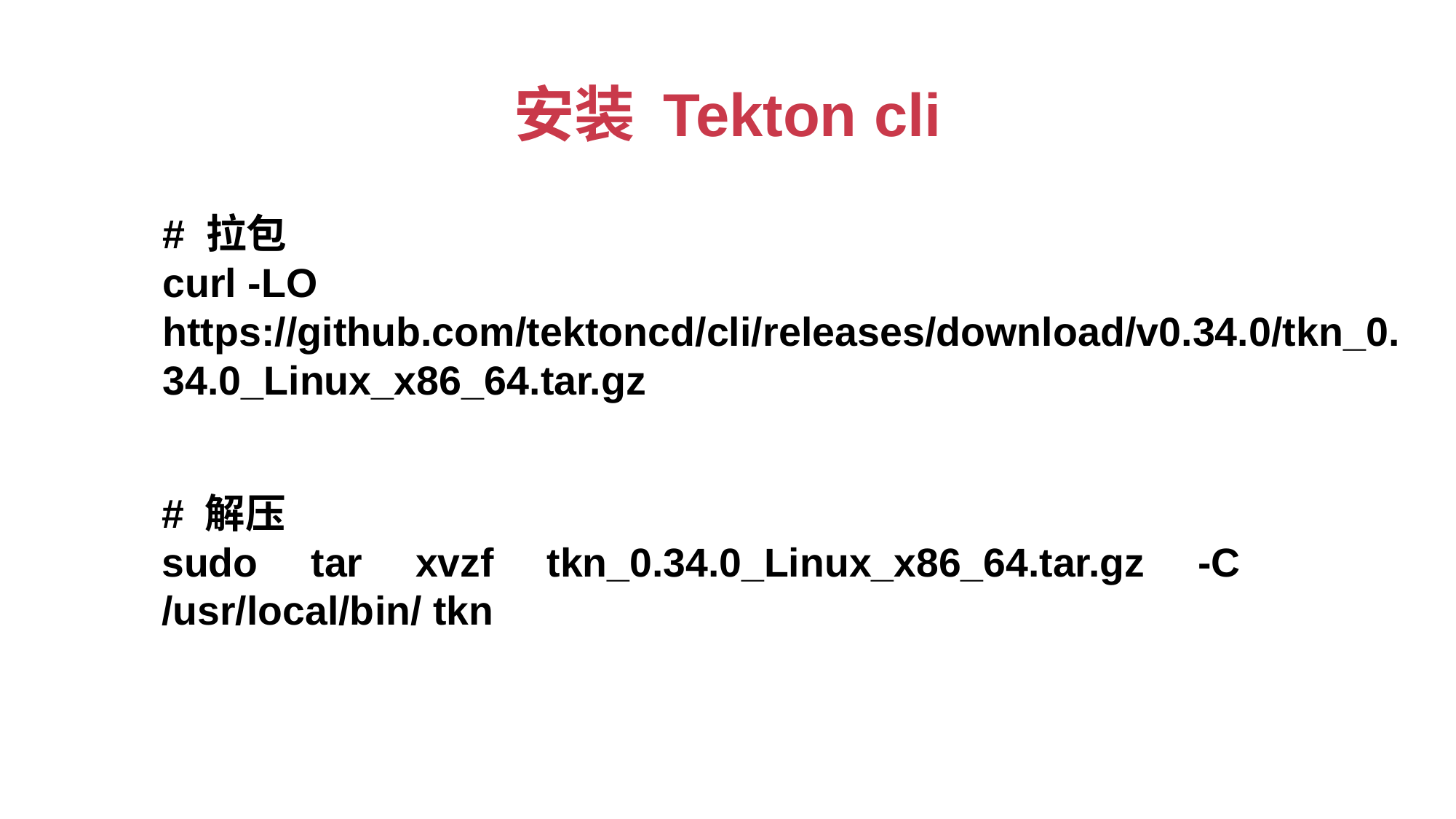

安装 Tekton cli
# 拉包
curl -LO https://github.com/tektoncd/cli/releases/download/v0.34.0/tkn_0.34.0_Linux_x86_64.tar.gz

# 解压
sudo tar xvzf tkn_0.34.0_Linux_x86_64.tar.gz -C /usr/local/bin/ tkn